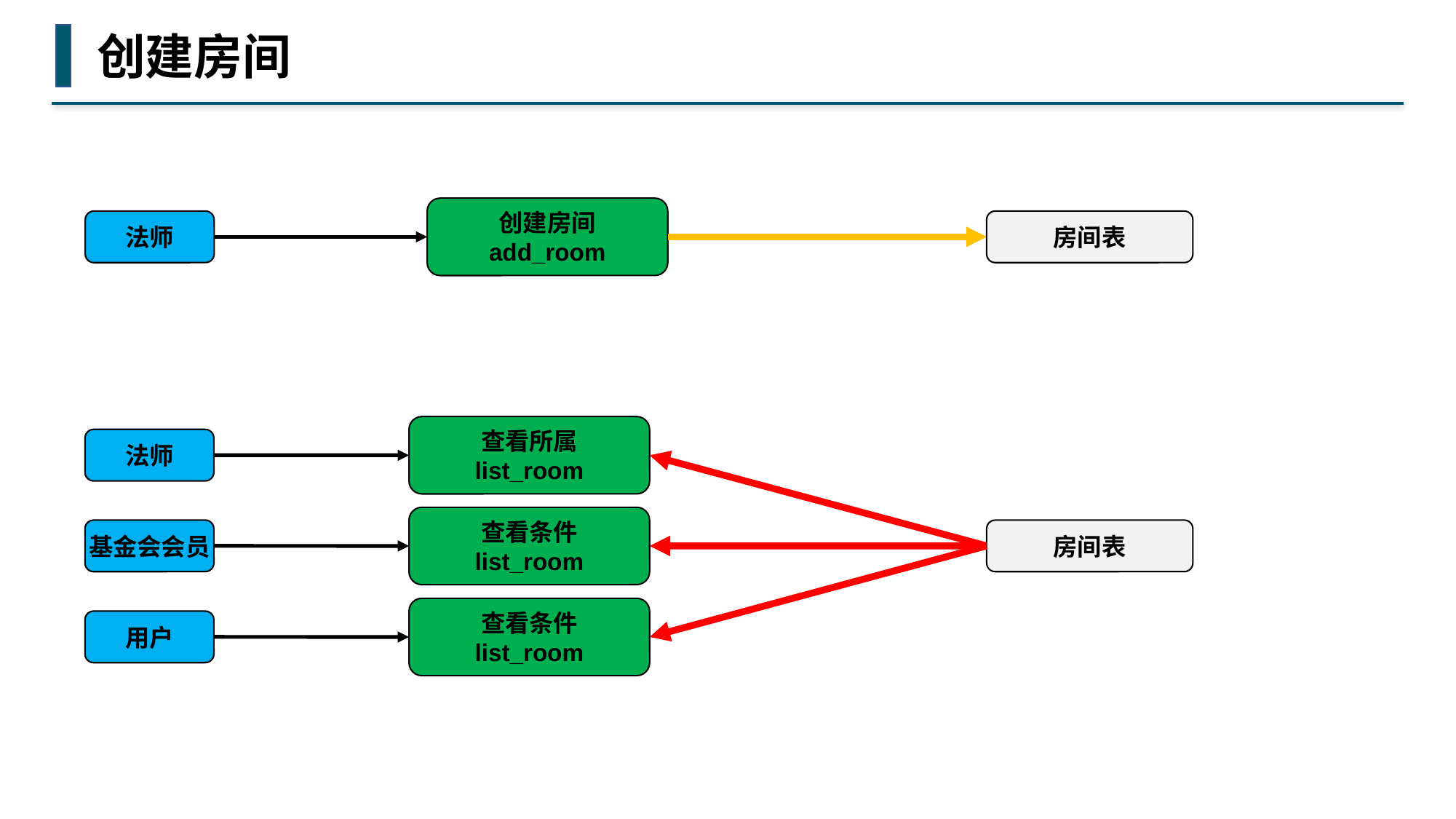

创建房间

创建房间
add_room
法师
房间表
查看所属
list_room
法师
查看条件
list_room
基金会会员
房间表
查看条件
list_room
用户